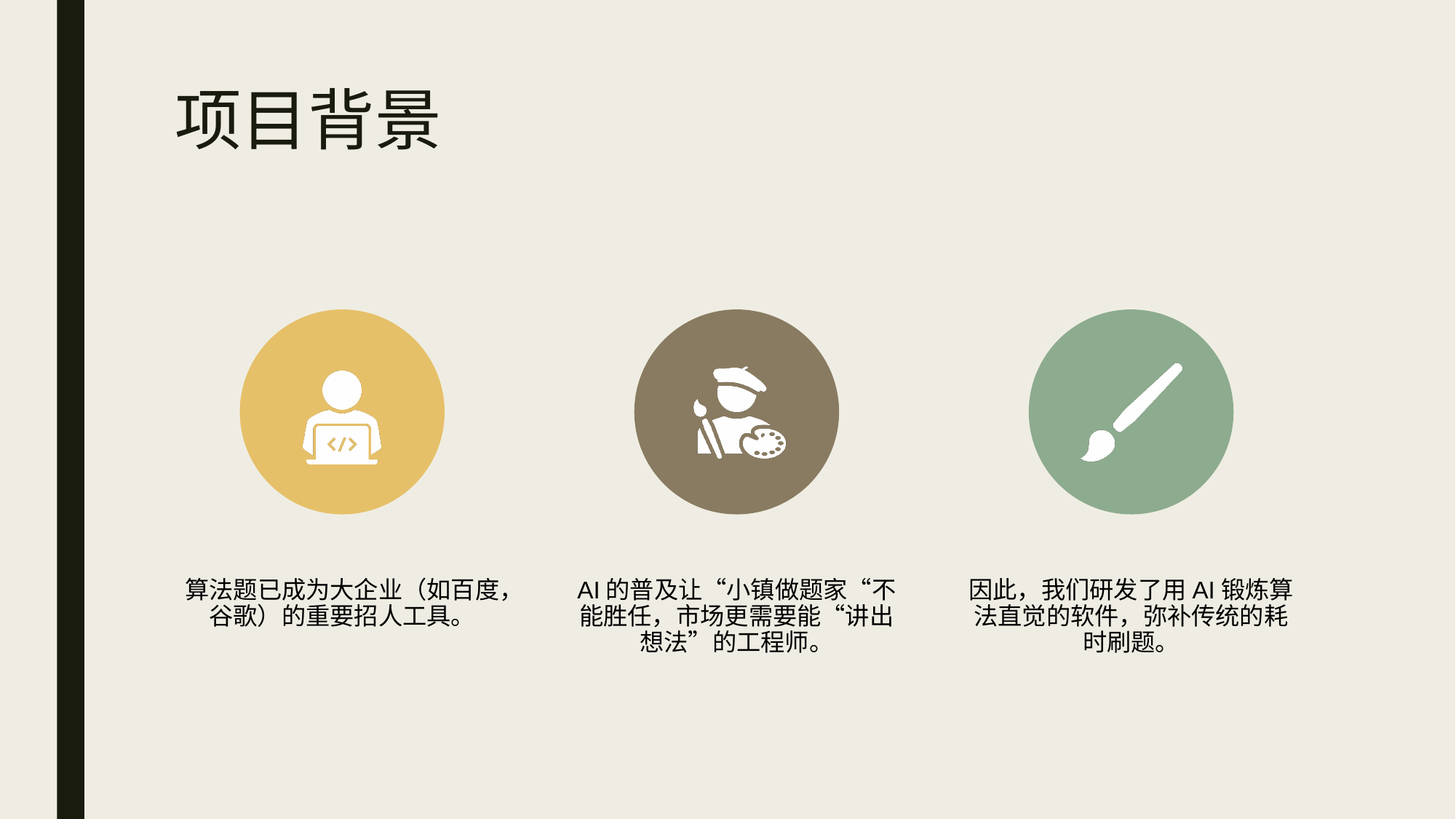

# 项目背景
算法题已成为大企业（如百度，谷歌）的重要招人工具。
AI的普及让“小镇做题家“不能胜任，市场更需要能“讲出想法”的工程师。
因此，我们研发了用AI锻炼算法直觉的软件，弥补传统的耗时刷题。